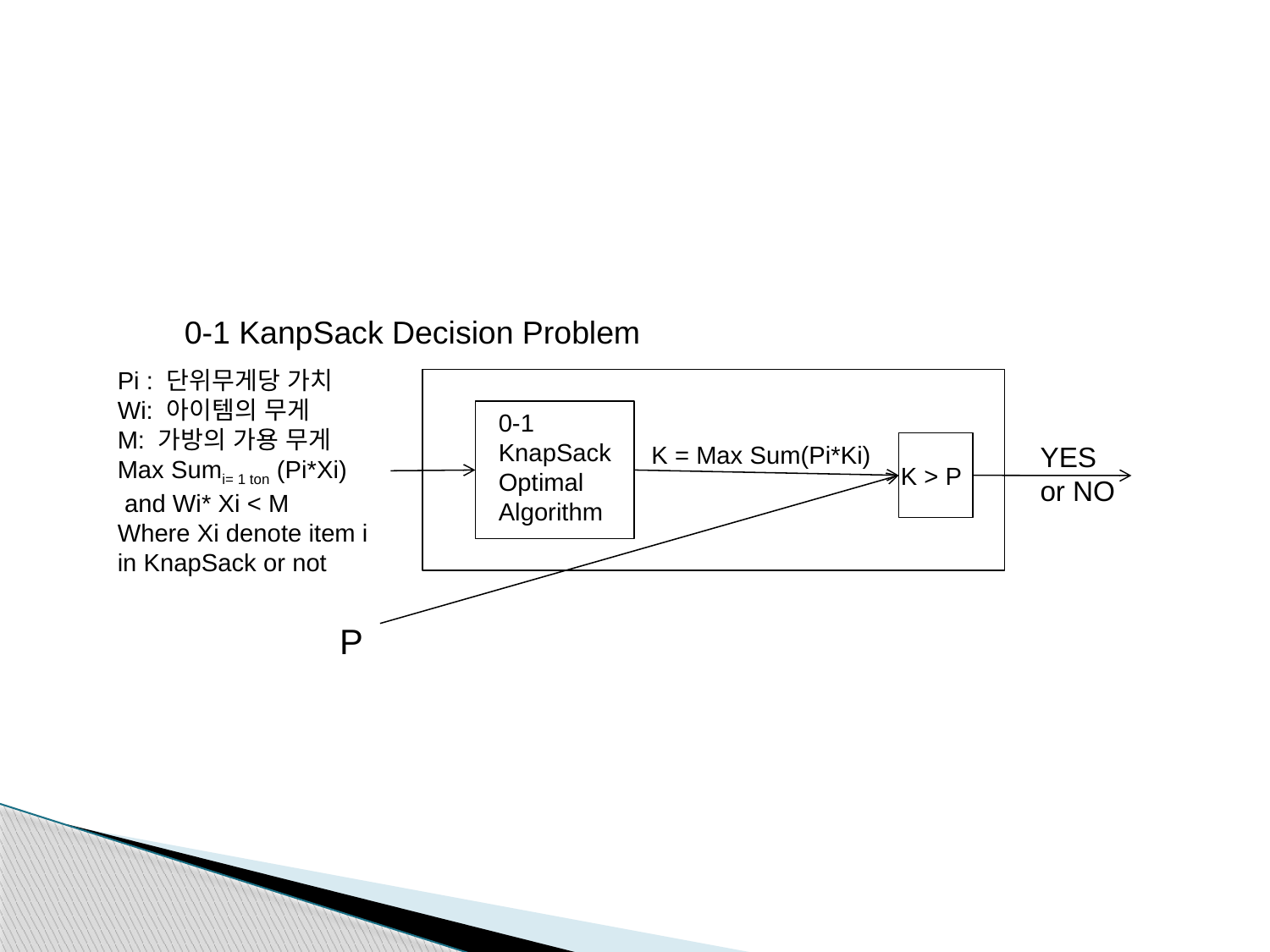

#
0-1 KanpSack Decision Problem
Pi : 단위무게당 가치
Wi: 아이템의 무게
M: 가방의 가용 무게
Max Sumi= 1 ton (Pi*Xi)
 and Wi* Xi < M
Where Xi denote item i  in KnapSack or not

0-1 KnapSack
Optimal
Algorithm
K = Max Sum(Pi*Ki)

YES
or NO
K > P
P